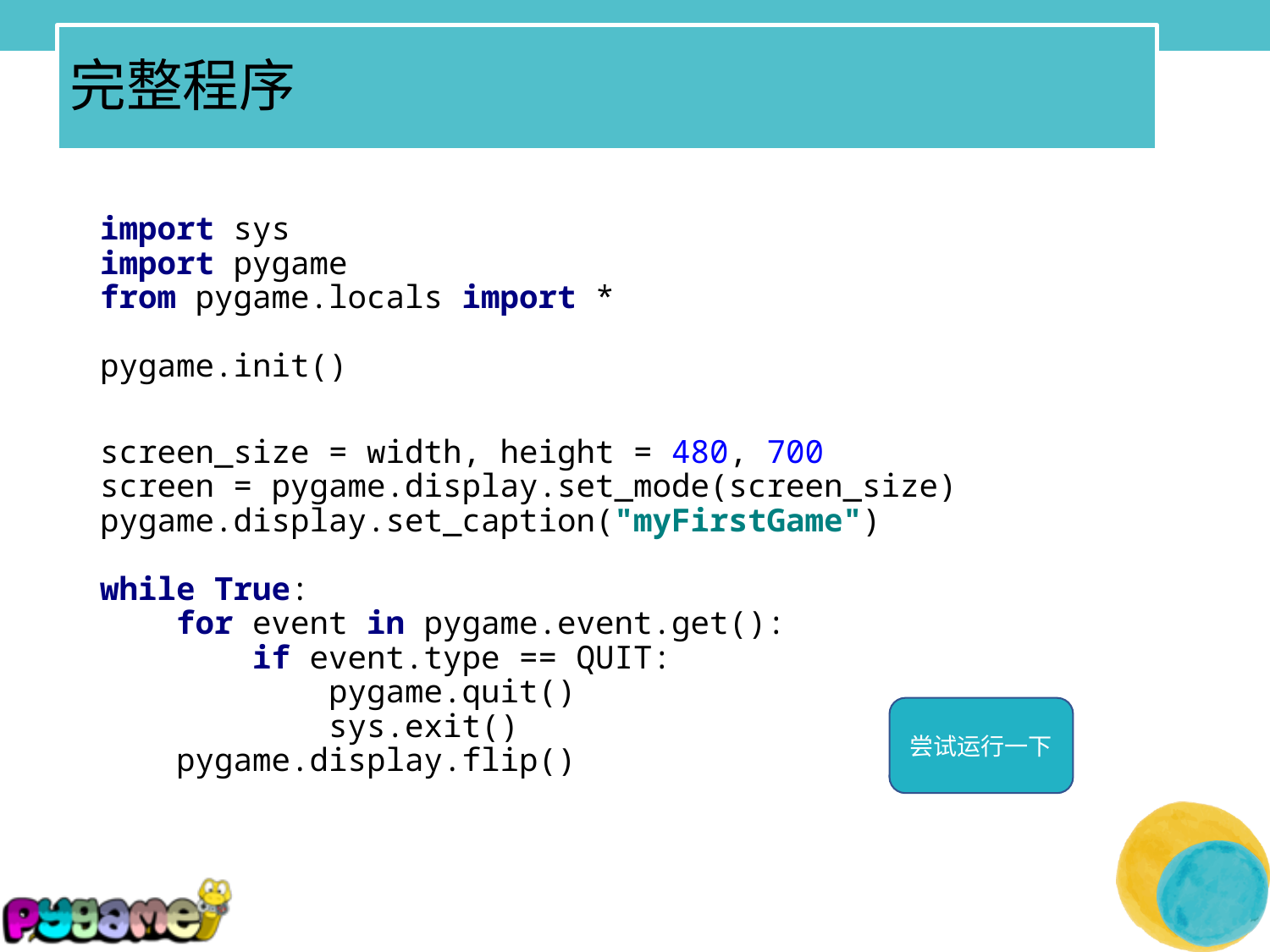

# 完整程序
import sys
import pygame
from pygame.locals import *
pygame.init()
screen_size = width, height = 480, 700
screen = pygame.display.set_mode(screen_size)
pygame.display.set_caption("myFirstGame")
while True:
    for event in pygame.event.get():
        if event.type == QUIT:
            pygame.quit()
            sys.exit()
    pygame.display.flip()

尝试运行一下